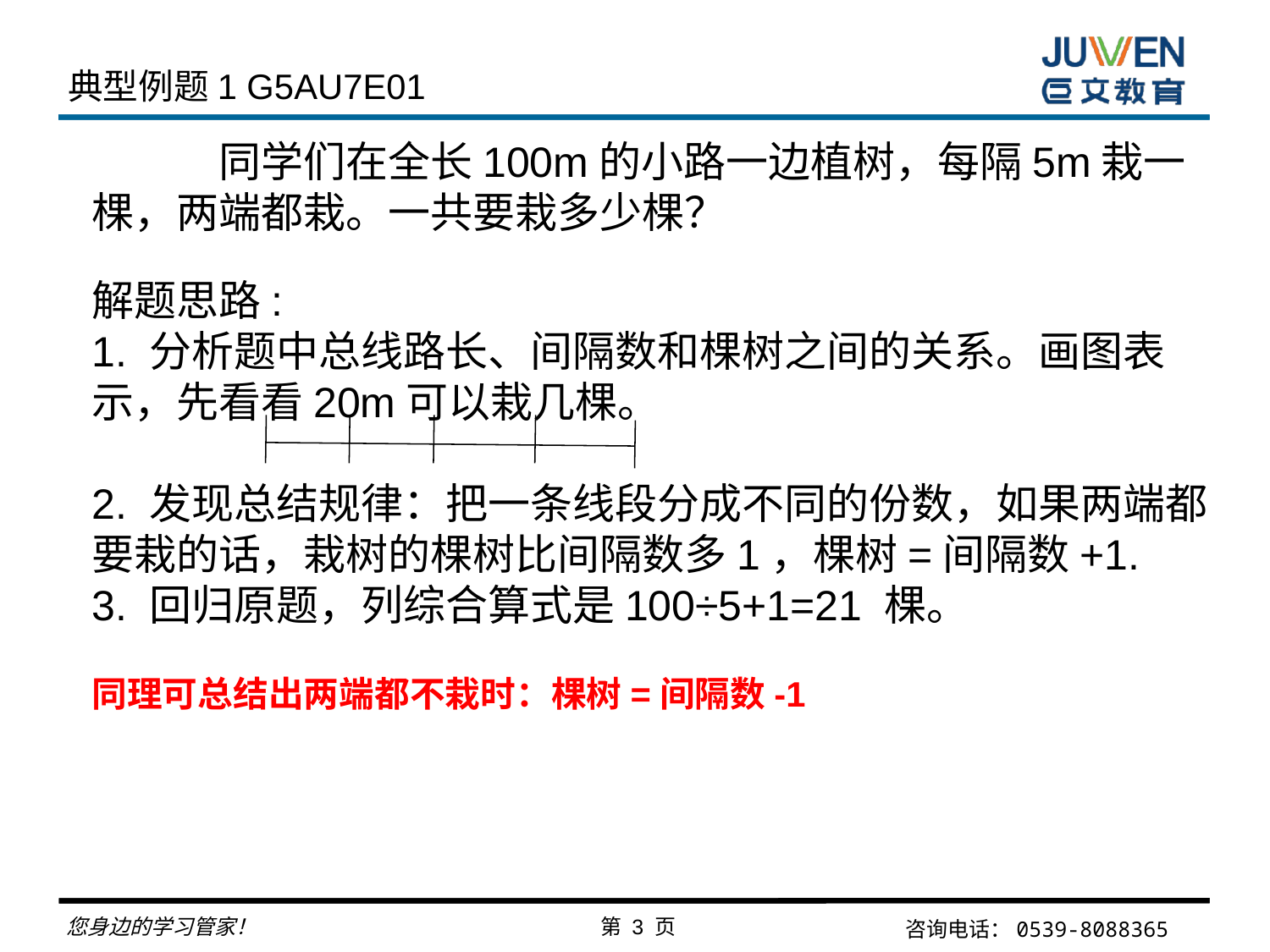

典型例题1 G5AU7E01
	同学们在全长100m的小路一边植树，每隔5m栽一棵，两端都栽。一共要栽多少棵？
解题思路:
1. 分析题中总线路长、间隔数和棵树之间的关系。画图表示，先看看20m可以栽几棵。

2. 发现总结规律：把一条线段分成不同的份数，如果两端都要栽的话，栽树的棵树比间隔数多1，棵树=间隔数+1.
3. 回归原题，列综合算式是100÷5+1=21 棵。

同理可总结出两端都不栽时：棵树=间隔数-1